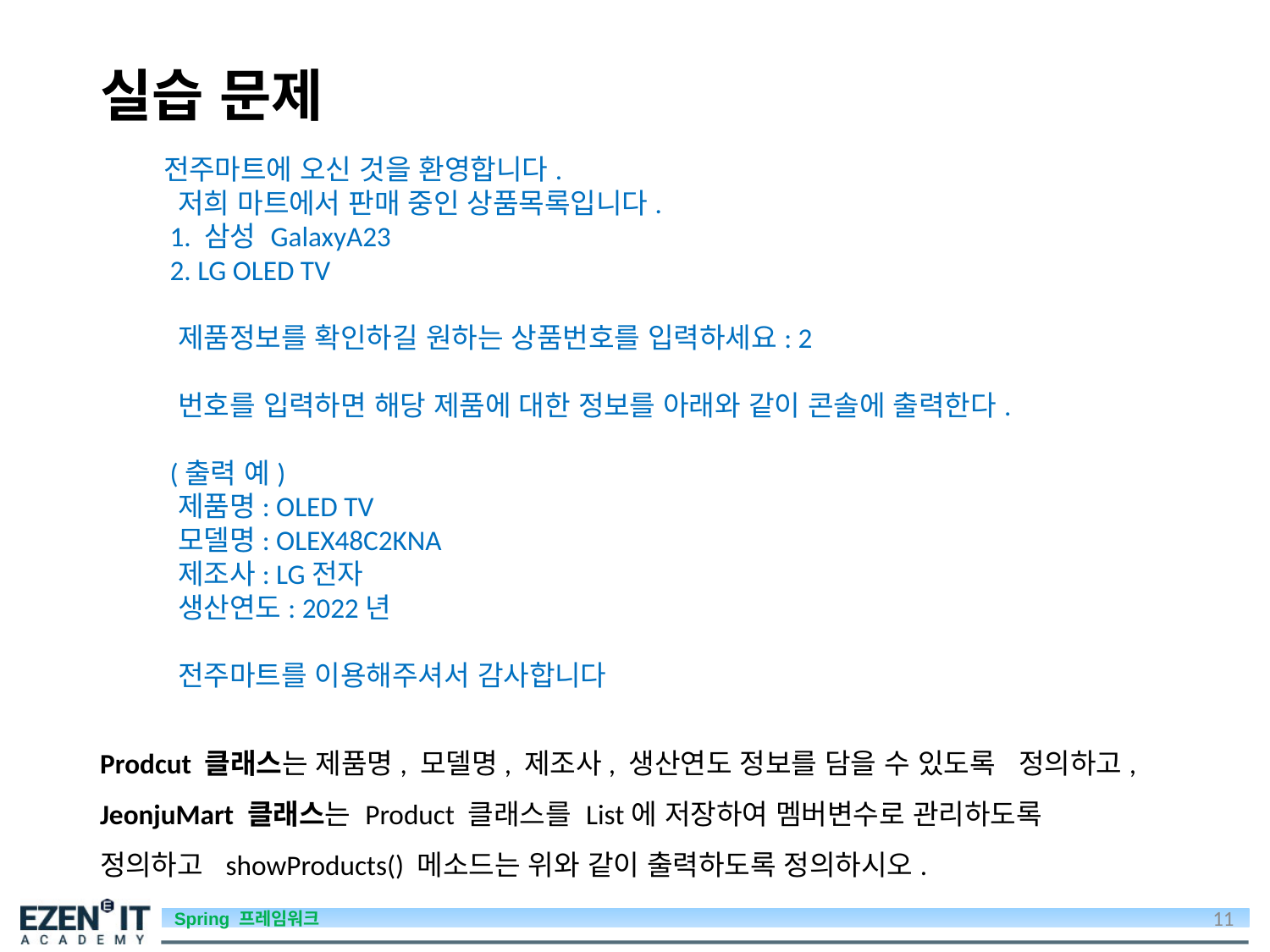

# 실습 문제
전주마트에 오신 것을 환영합니다.
 저희 마트에서 판매 중인 상품목록입니다.
 1. 삼성 GalaxyA23
 2. LG OLED TV

 제품정보를 확인하길 원하는 상품번호를 입력하세요: 2

 번호를 입력하면 해당 제품에 대한 정보를 아래와 같이 콘솔에 출력한다.

 (출력 예)
 제품명: OLED TV
 모델명: OLEX48C2KNA
 제조사: LG전자
 생산연도: 2022년

 전주마트를 이용해주셔서 감사합니다

Prodcut 클래스는 제품명, 모델명, 제조사, 생산연도 정보를 담을 수 있도록   정의하고,  JeonjuMart 클래스는 Product 클래스를 List에 저장하여 멤버변수로 관리하도록                 정의하고  showProducts() 메소드는 위와 같이 출력하도록 정의하시오.
11